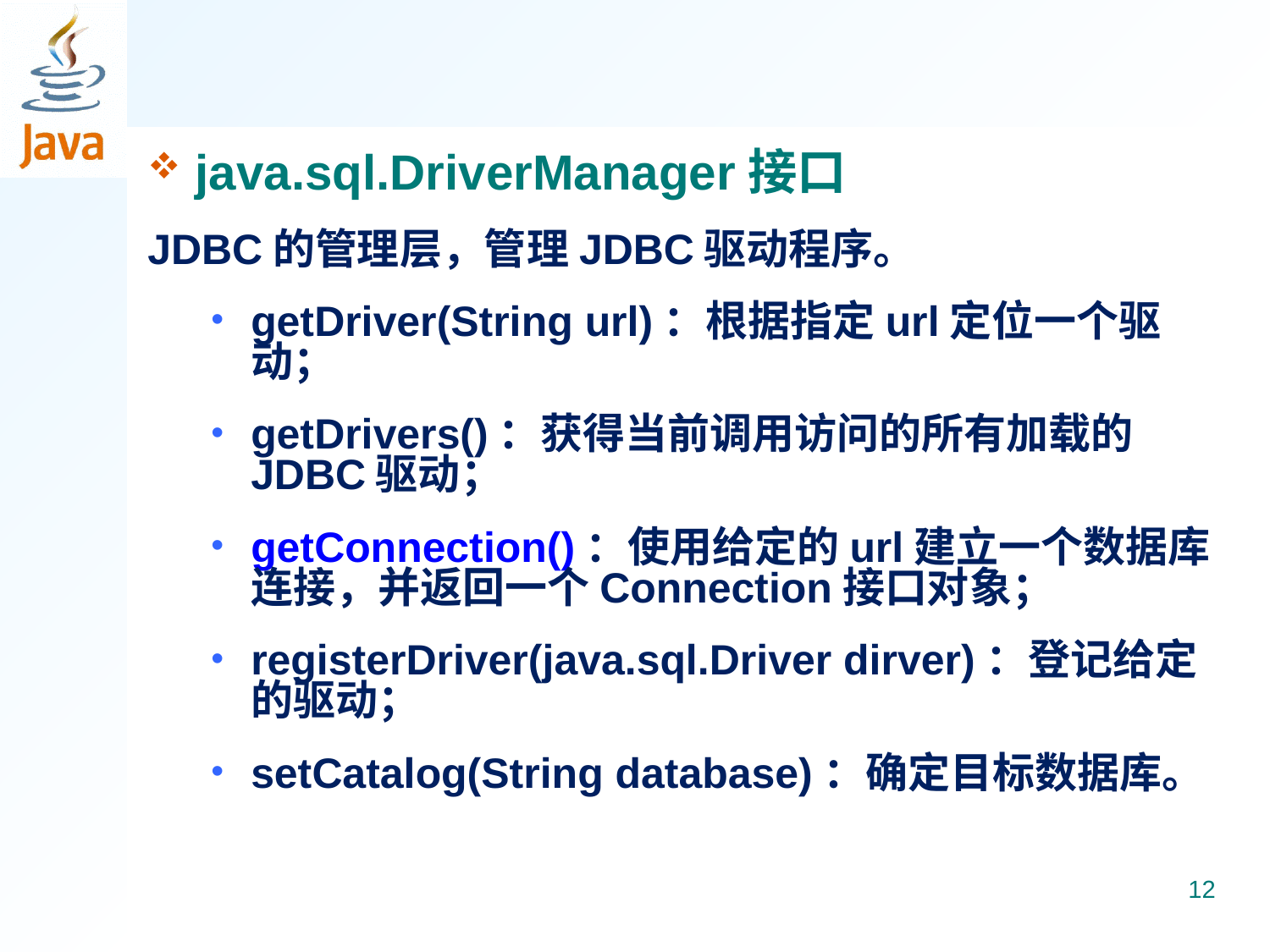

java.sql.DriverManager接口
JDBC的管理层，管理JDBC驱动程序。
getDriver(String url)：根据指定url定位一个驱动；
getDrivers()：获得当前调用访问的所有加载的JDBC驱动；
getConnection()：使用给定的url建立一个数据库连接，并返回一个Connection接口对象；
registerDriver(java.sql.Driver dirver)：登记给定的驱动；
setCatalog(String database)：确定目标数据库。